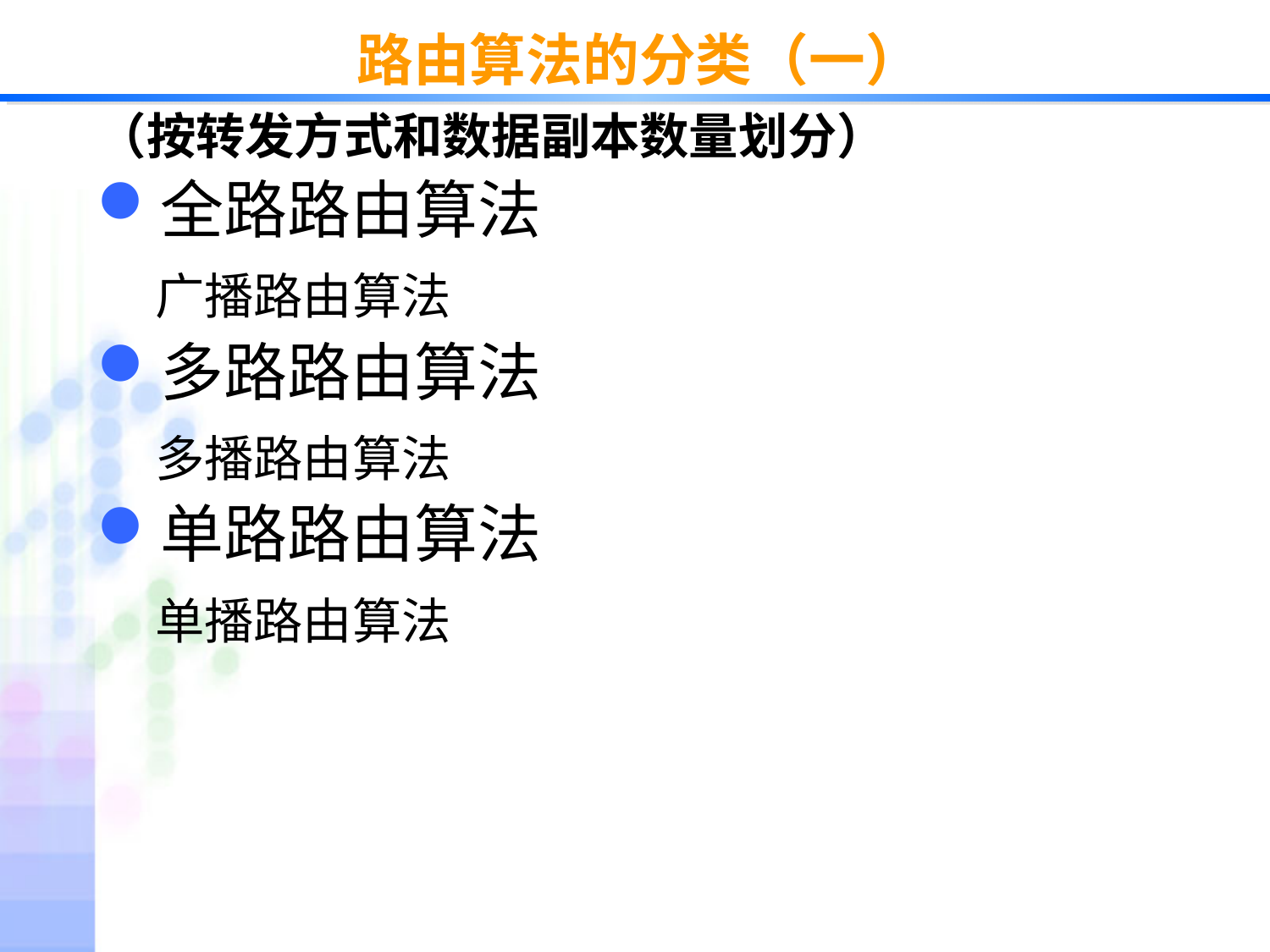

路由算法的分类（一）
（按转发方式和数据副本数量划分）
全路路由算法
   广播路由算法
多路路由算法
   多播路由算法
单路路由算法
   单播路由算法